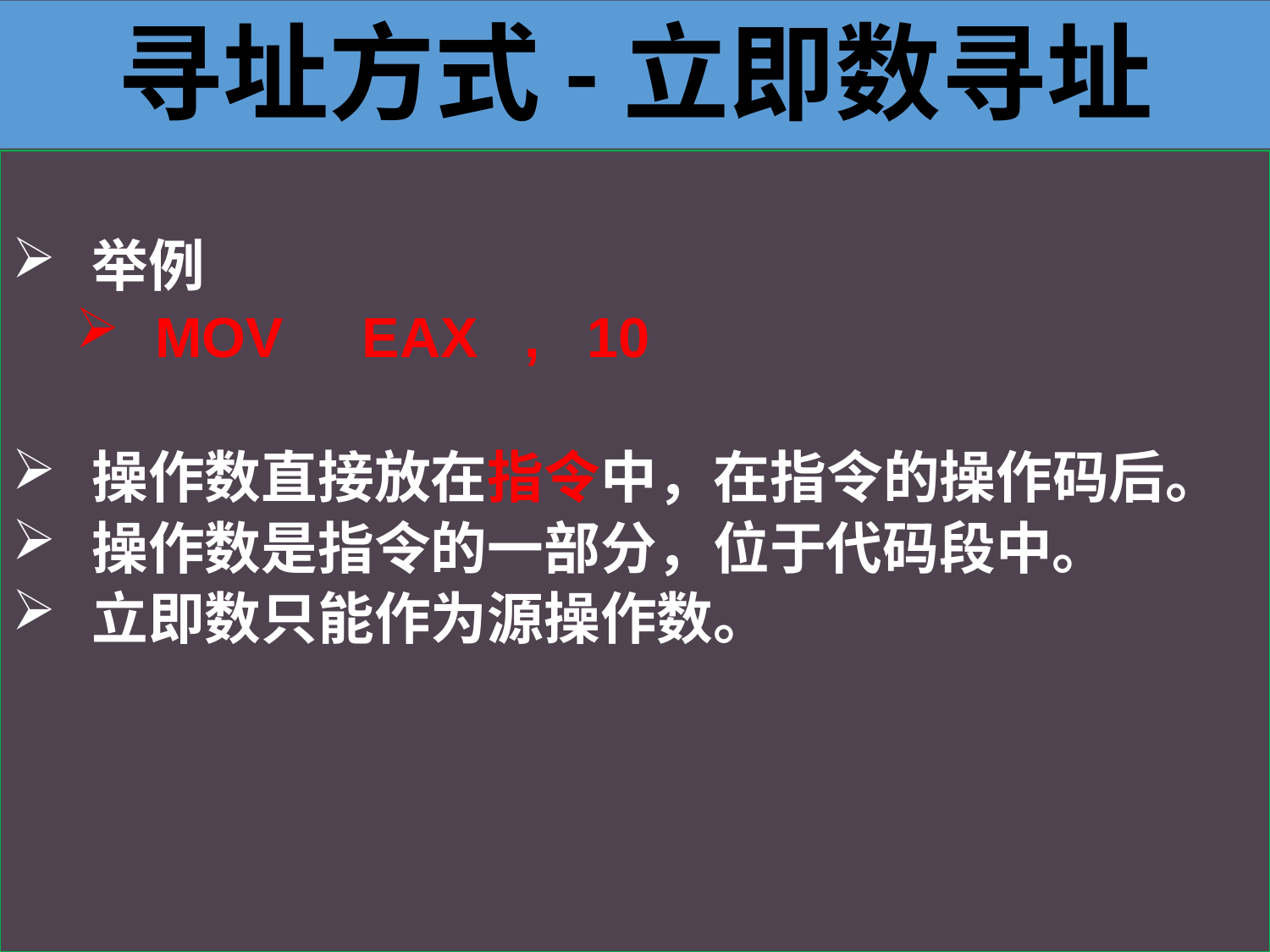

寻址方式-立即数寻址

举例
MOV     EAX   ,   10

操作数直接放在指令中，在指令的操作码后。
操作数是指令的一部分，位于代码段中。
立即数只能作为源操作数。